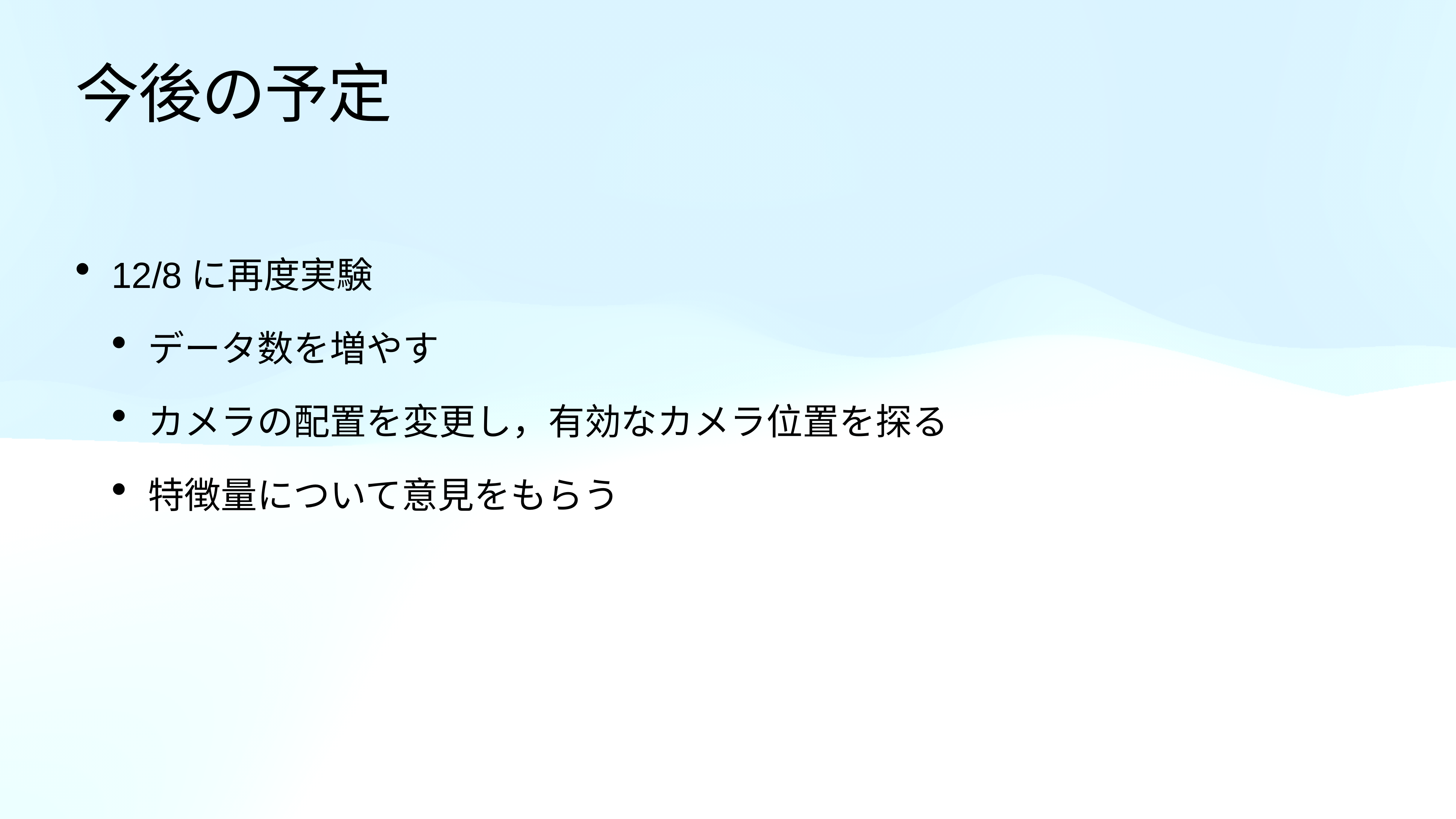

# 今後の予定

12/8に再度実験
データ数を増やす
カメラの配置を変更し，有効なカメラ位置を探る
特徴量について意見をもらう